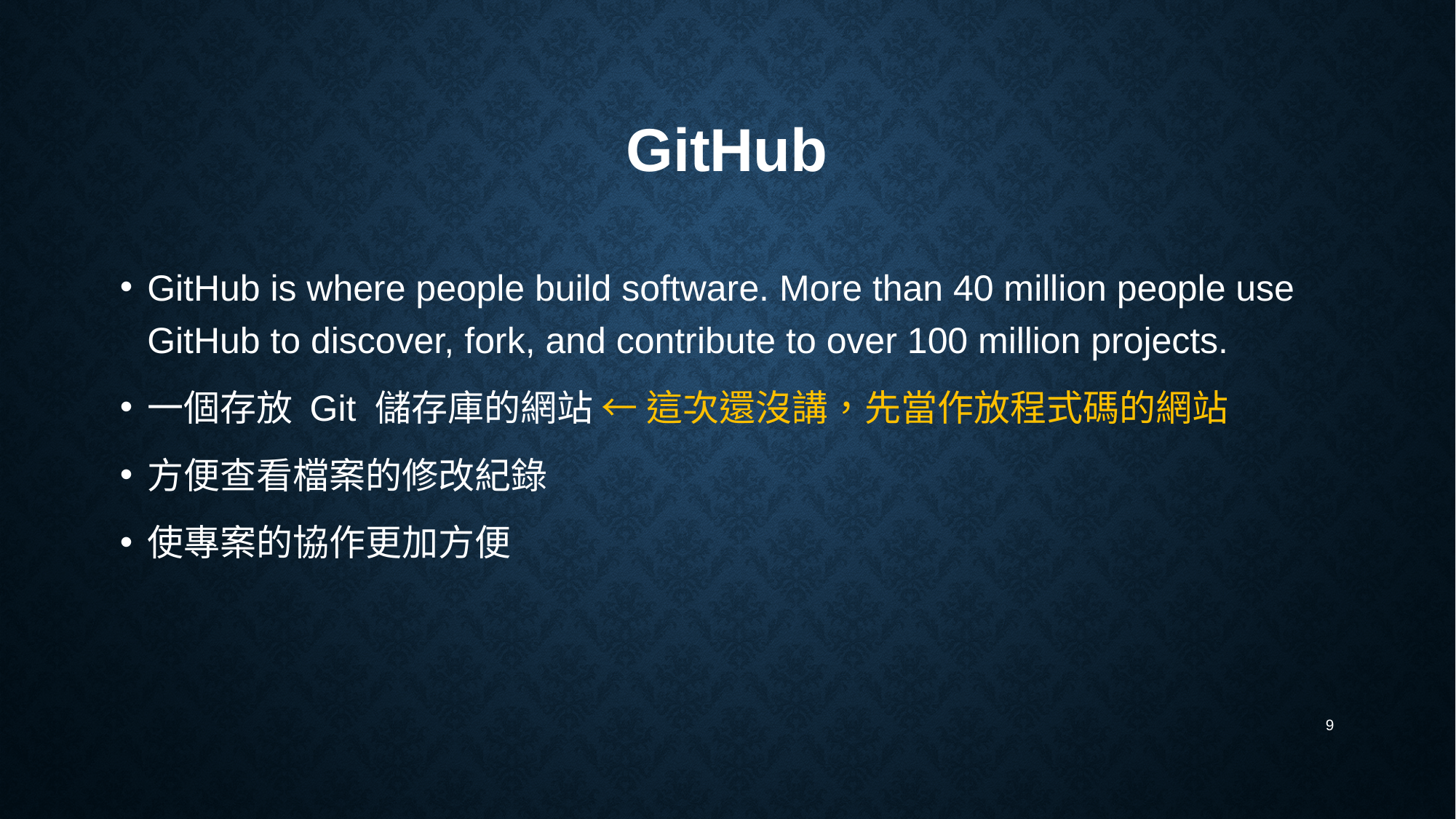

# GitHub
GitHub is where people build software. More than 40 million people use GitHub to discover, fork, and contribute to over 100 million projects.
一個存放 Git 儲存庫的網站 ← 這次還沒講，先當作放程式碼的網站
方便查看檔案的修改紀錄
使專案的協作更加方便
9